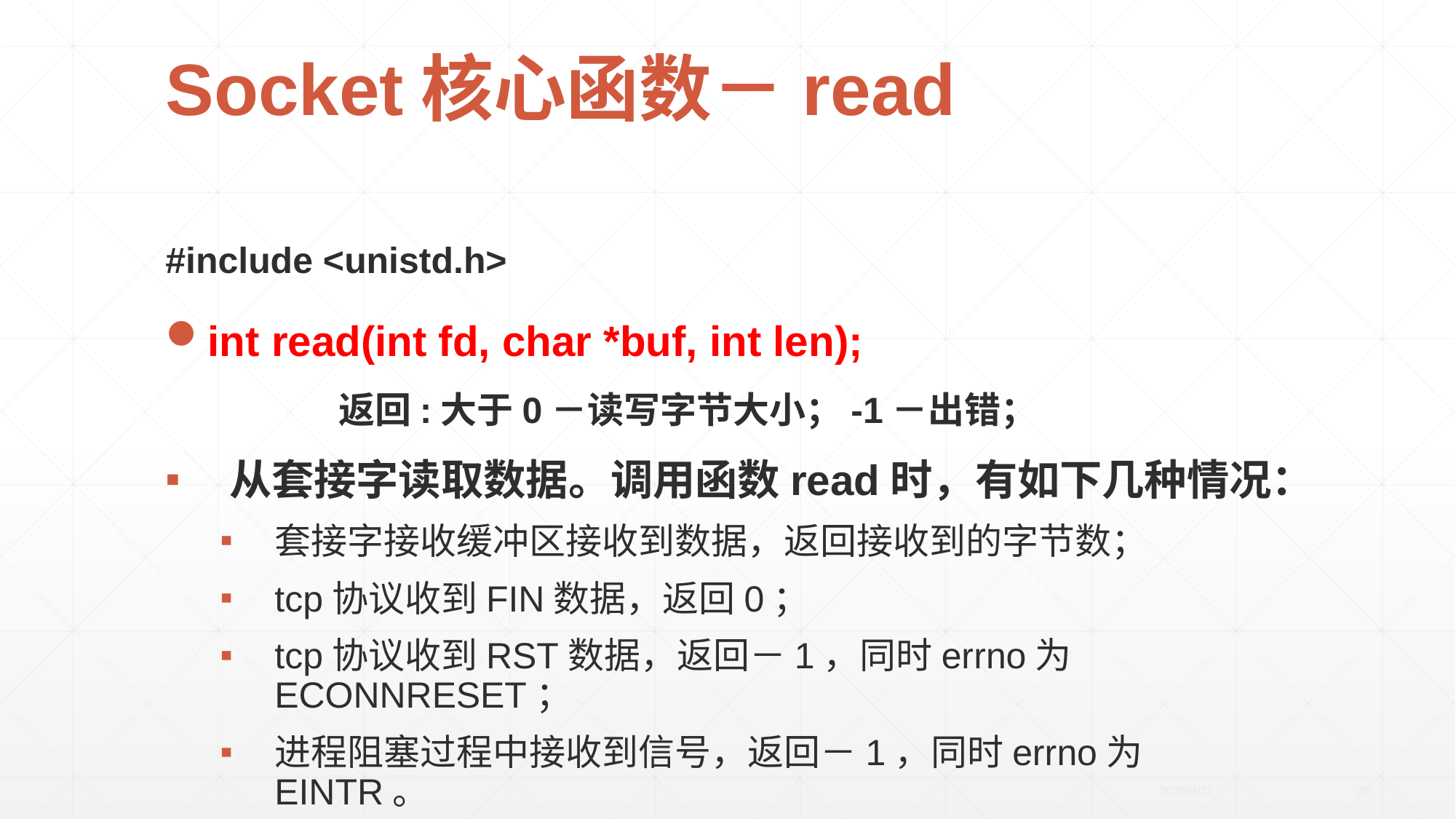

# Socket核心函数－read
#include <unistd.h>
int read(int fd, char *buf, int len);
		返回:大于0－读写字节大小；-1－出错；
从套接字读取数据。调用函数read时，有如下几种情况：
套接字接收缓冲区接收到数据，返回接收到的字节数；
tcp协议收到FIN数据，返回0；
tcp协议收到RST数据，返回－1，同时errno为ECONNRESET；
进程阻塞过程中接收到信号，返回－1，同时errno为EINTR。
2020/4/21
45